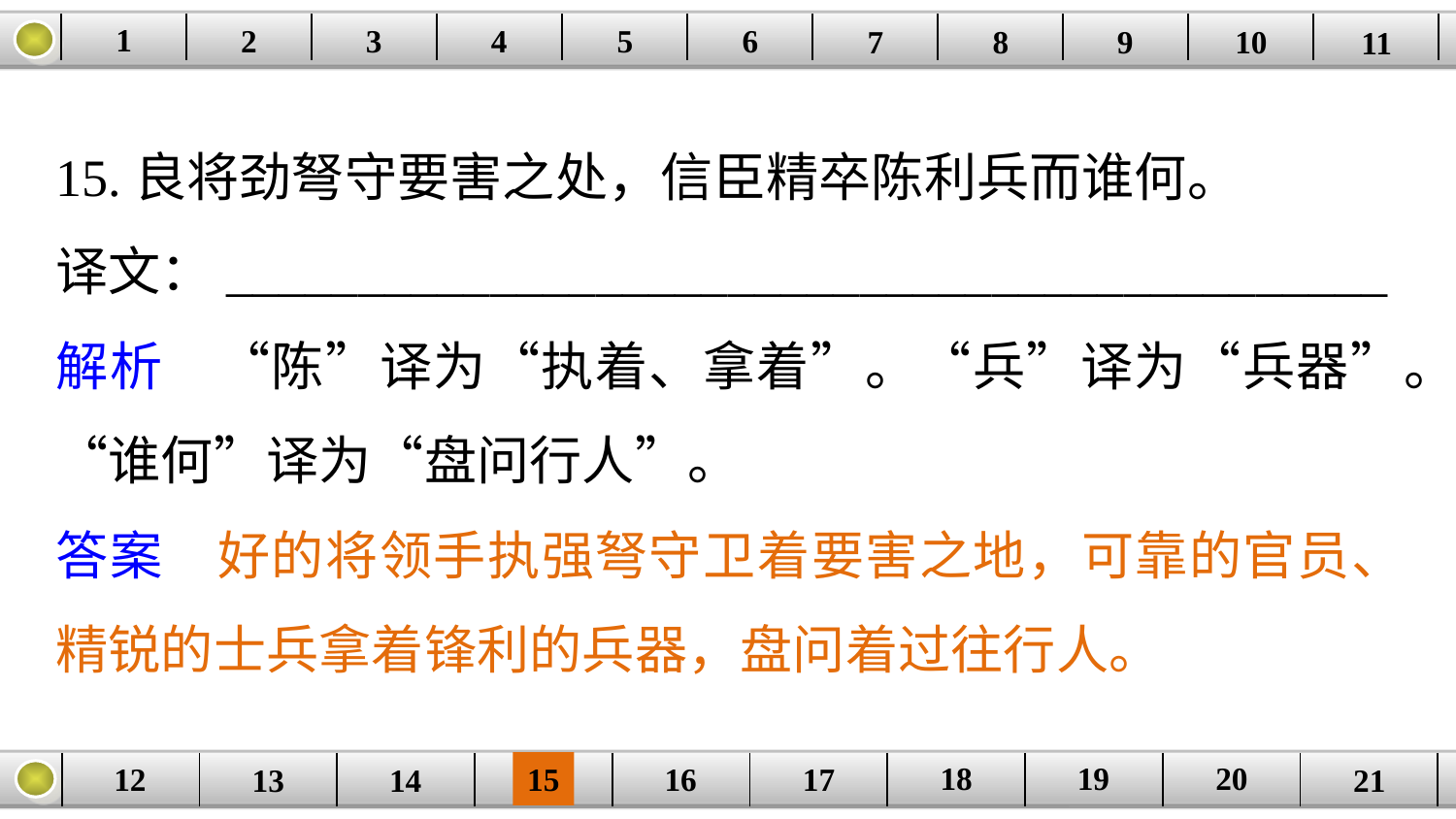

1
2
3
4
|  |  |  |  |  |  |  |  |  |  |  |
| --- | --- | --- | --- | --- | --- | --- | --- | --- | --- | --- |
5
6
7
8
9
10
11

15.良将劲弩守要害之处，信臣精卒陈利兵而谁何。
译文：____________________________________________
解析　“陈”译为“执着、拿着”。“兵”译为“兵器”。“谁何”译为“盘问行人”。
答案　好的将领手执强弩守卫着要害之地，可靠的官员、精锐的士兵拿着锋利的兵器，盘问着过往行人。
20
19

18
17
16
12
15
14
|  |  |  |  |  |  |  |  |  |  |
| --- | --- | --- | --- | --- | --- | --- | --- | --- | --- |
13
21